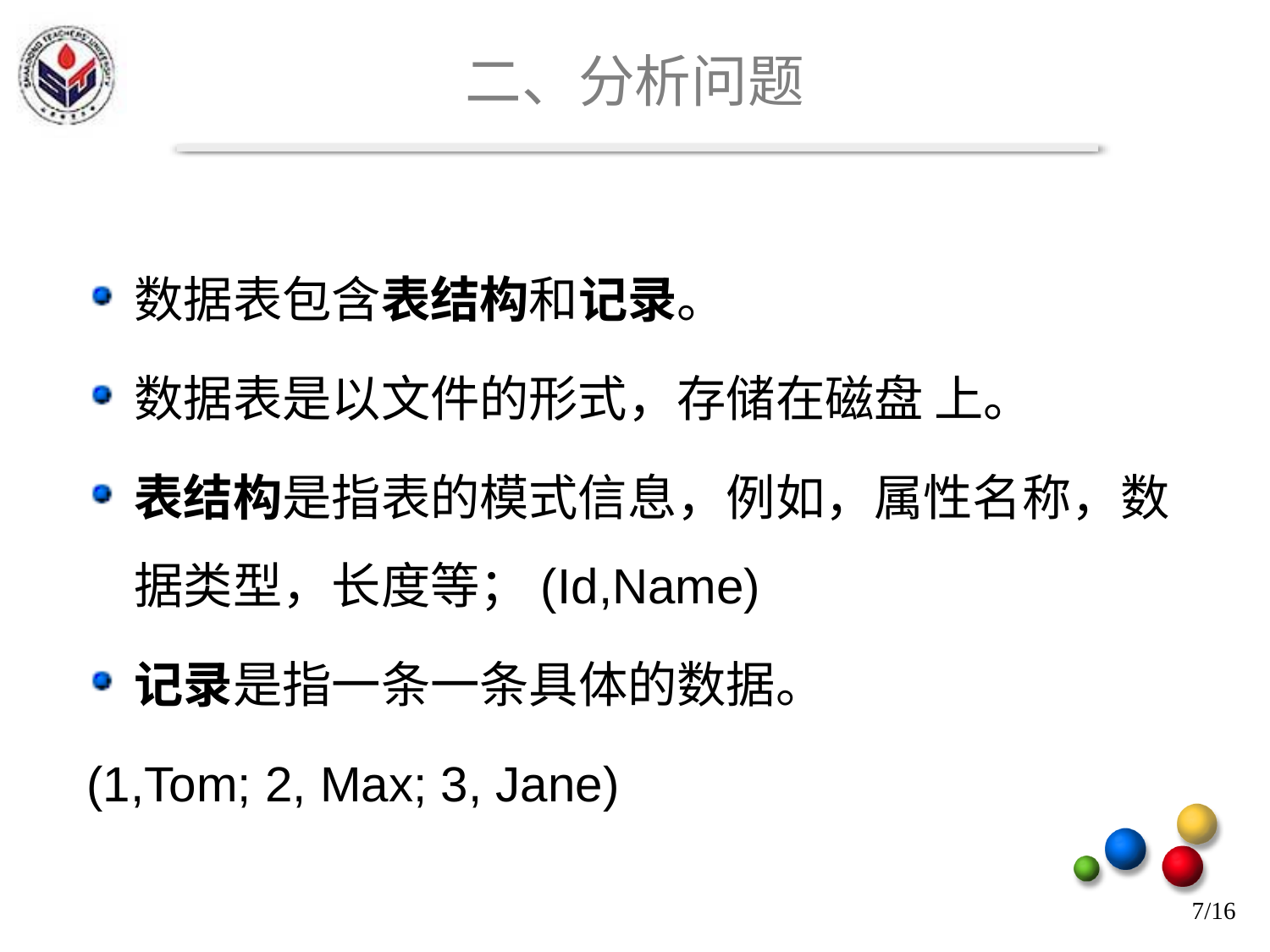

# 二、分析问题
数据表包含表结构和记录。
数据表是以文件的形式，存储在磁盘 上。
表结构是指表的模式信息，例如，属性名称，数据类型，长度等；(Id,Name)
记录是指一条一条具体的数据。
(1,Tom; 2, Max; 3, Jane)

7/16